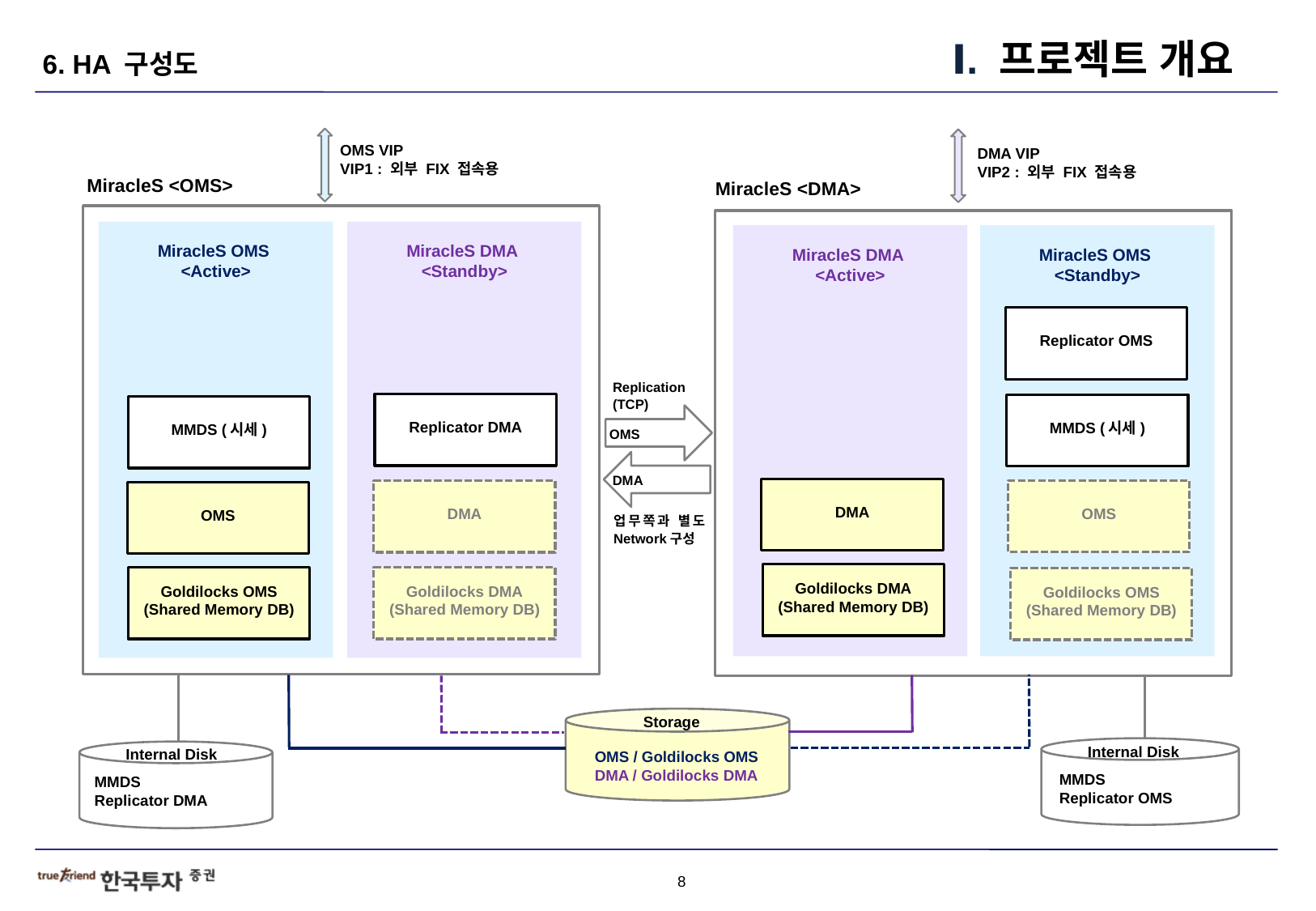

Ⅰ. 프로젝트 개요
6. HA 구성도

OMS VIP
VIP1 : 외부 FIX 접속용
DMA VIP
VIP2 : 외부 FIX 접속용
MiracleS <OMS>
MiracleS <DMA>

MiracleS OMS
<Active>
MiracleS DMA
<Standby>
MiracleS DMA
<Active>
MiracleS OMS
<Standby>
Replicator OMS
Replication
(TCP)
Replicator DMA
MMDS (시세)
MMDS (시세)

OMS

DMA
DMA
OMS
DMA
OMS
업무쪽과 별도
Network구성
Goldilocks DMA
(Shared Memory DB)
Goldilocks OMS
(Shared Memory DB)
Goldilocks DMA
(Shared Memory DB)
Goldilocks OMS
(Shared Memory DB)

Storage

Internal Disk
OMS / Goldilocks OMS
DMA / Goldilocks DMA

Internal Disk
MMDS
Replicator OMS
MMDS
Replicator DMA